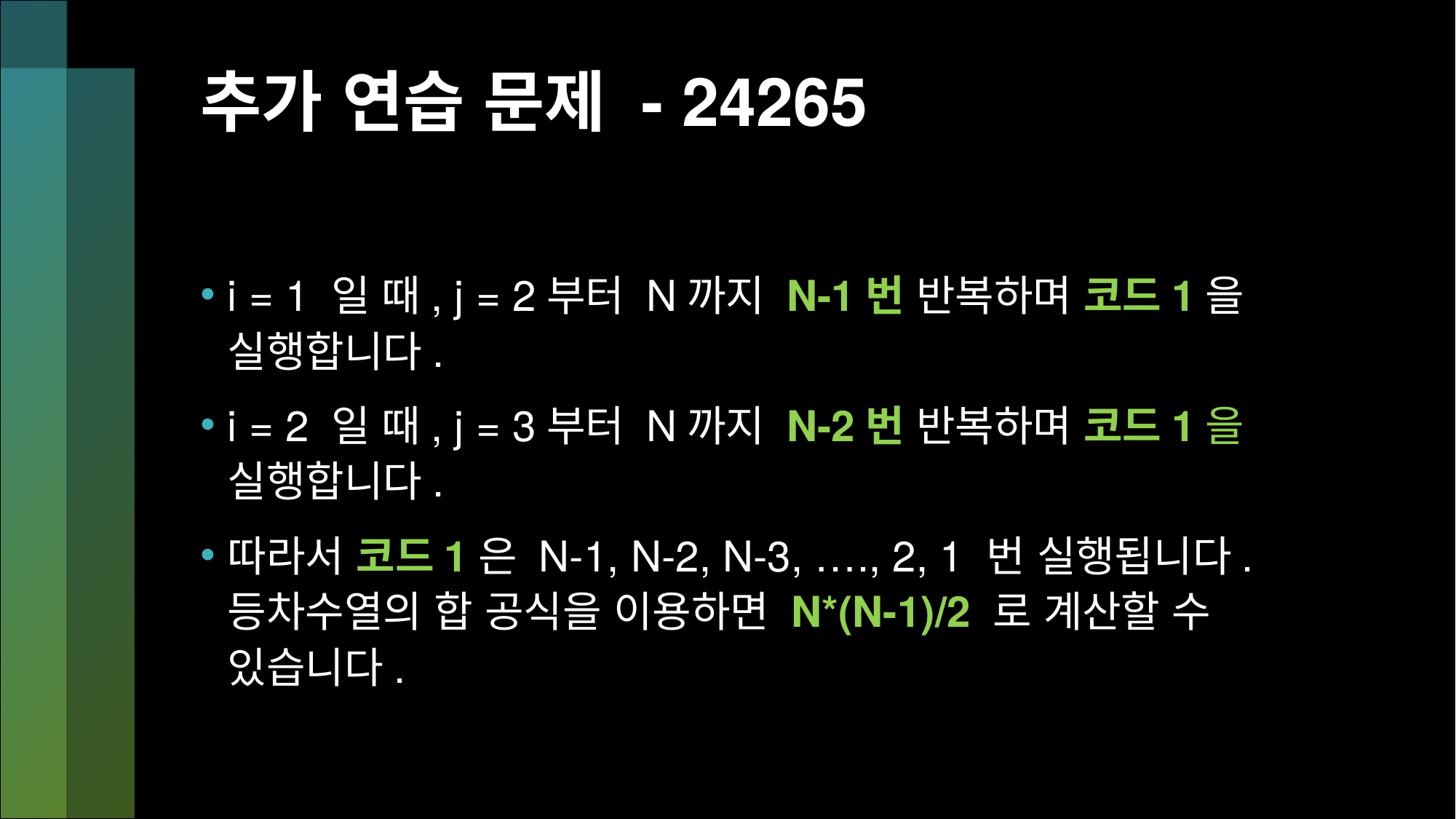

# 추가 연습 문제 - 24265
i = 1 일 때, j = 2부터 N까지 N-1번 반복하며 코드1을 실행합니다.
i = 2 일 때, j = 3부터 N까지 N-2번 반복하며 코드1을 실행합니다.
따라서 코드1은 N-1, N-2, N-3, …., 2, 1 번 실행됩니다.
등차수열의 합 공식을 이용하면 N*(N-1)/2 로 계산할 수 있습니다.